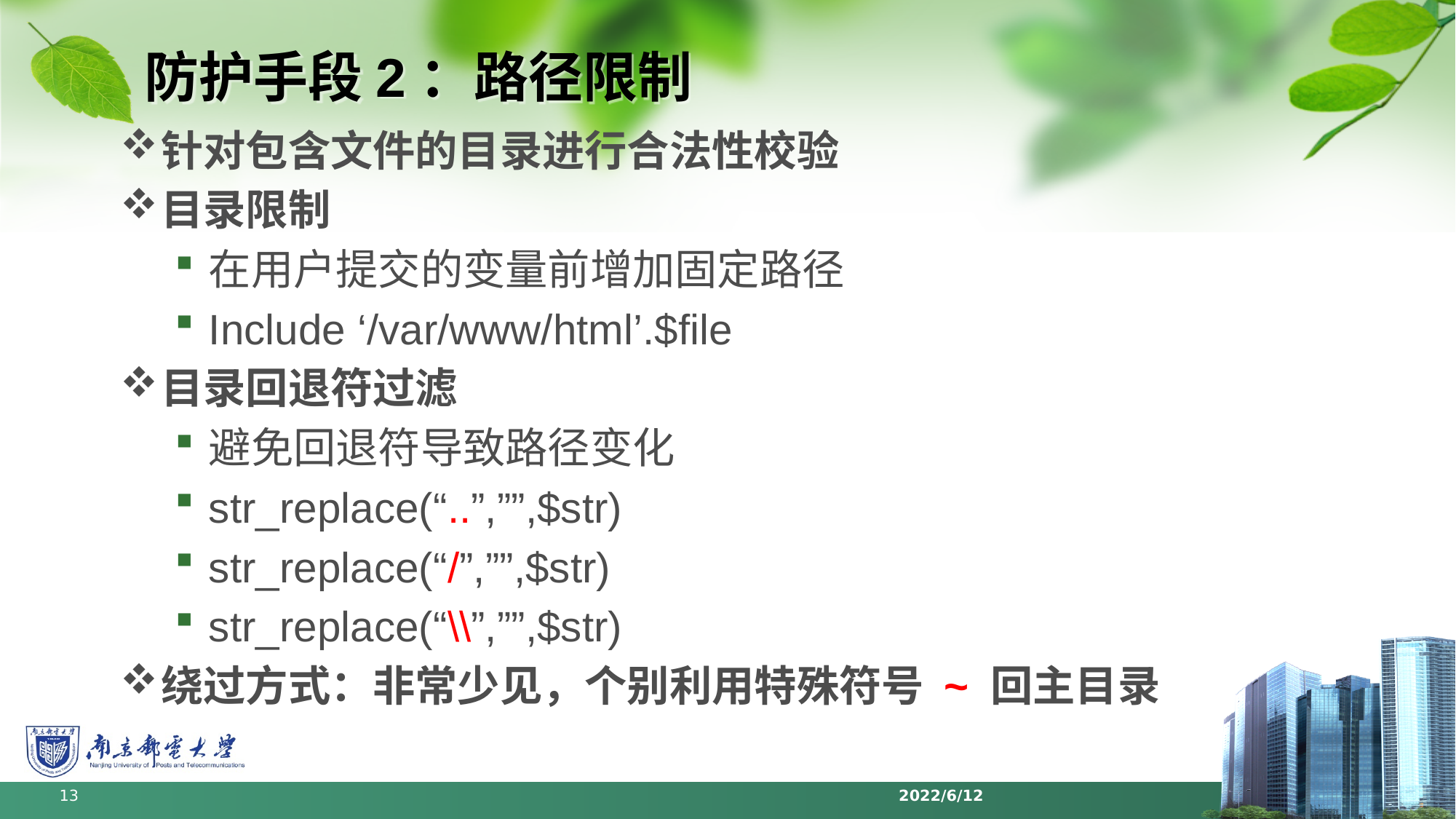

# 防护手段2：路径限制
针对包含文件的目录进行合法性校验
目录限制
在用户提交的变量前增加固定路径
Include ‘/var/www/html’.$file
目录回退符过滤
避免回退符导致路径变化
str_replace(“..”,””,$str)
str_replace(“/”,””,$str)
str_replace(“\\”,””,$str)
绕过方式：非常少见，个别利用特殊符号 ~ 回主目录

13
2022/6/12